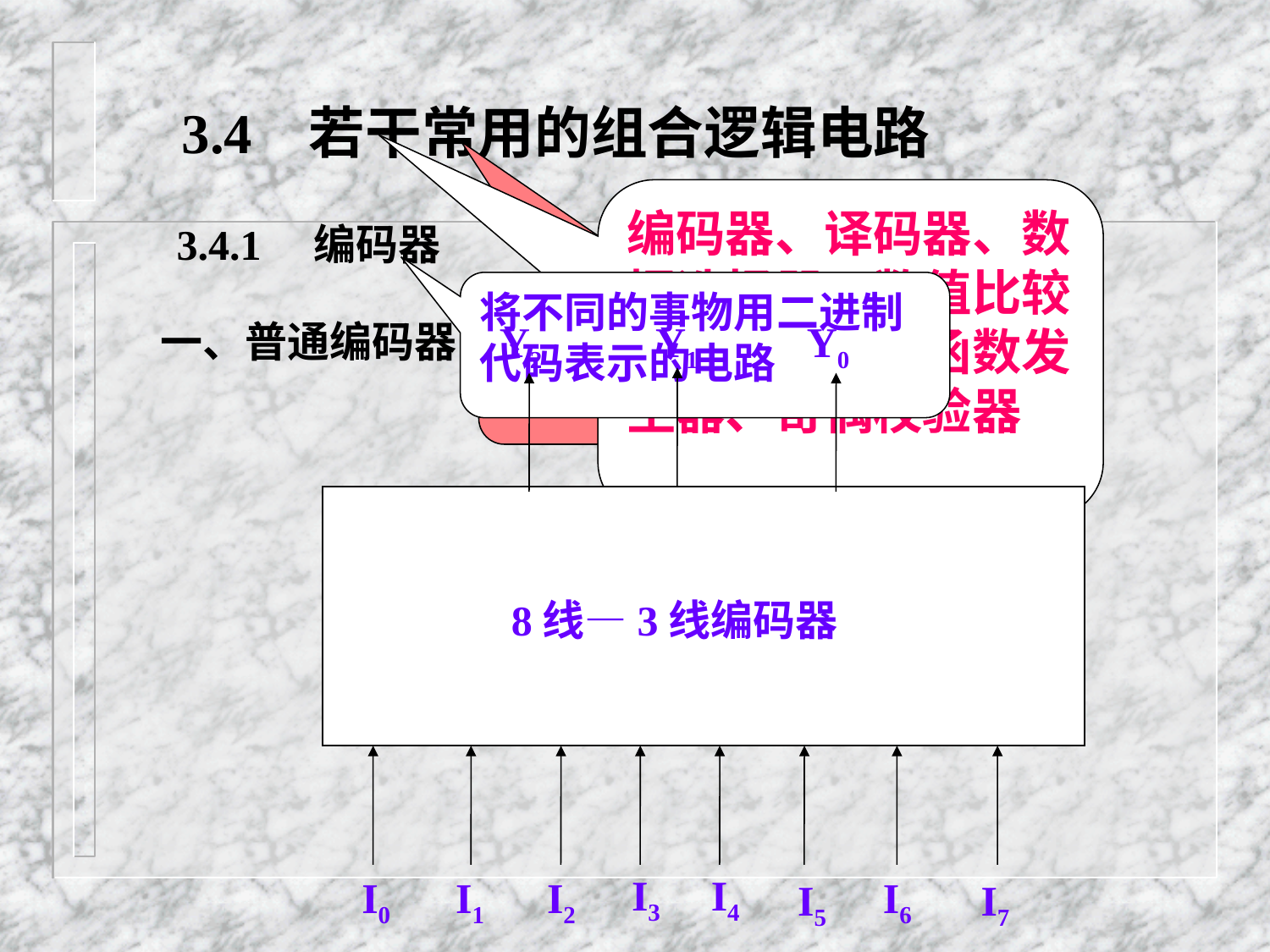

3.4   若干常用的组合逻辑电路
编码器、译码器、数据选择器、数值比较器、加法器、函数发生器、奇偶校验器
3.4.1    编码器
将不同的事物用二进制代码表示的电路
制成标准化的中规模集成电路产品
一、普通编码器
Y2
Y1
Y0

8线—3线编码器

I3
I4
I0
I1
I2
I6
I5
I7